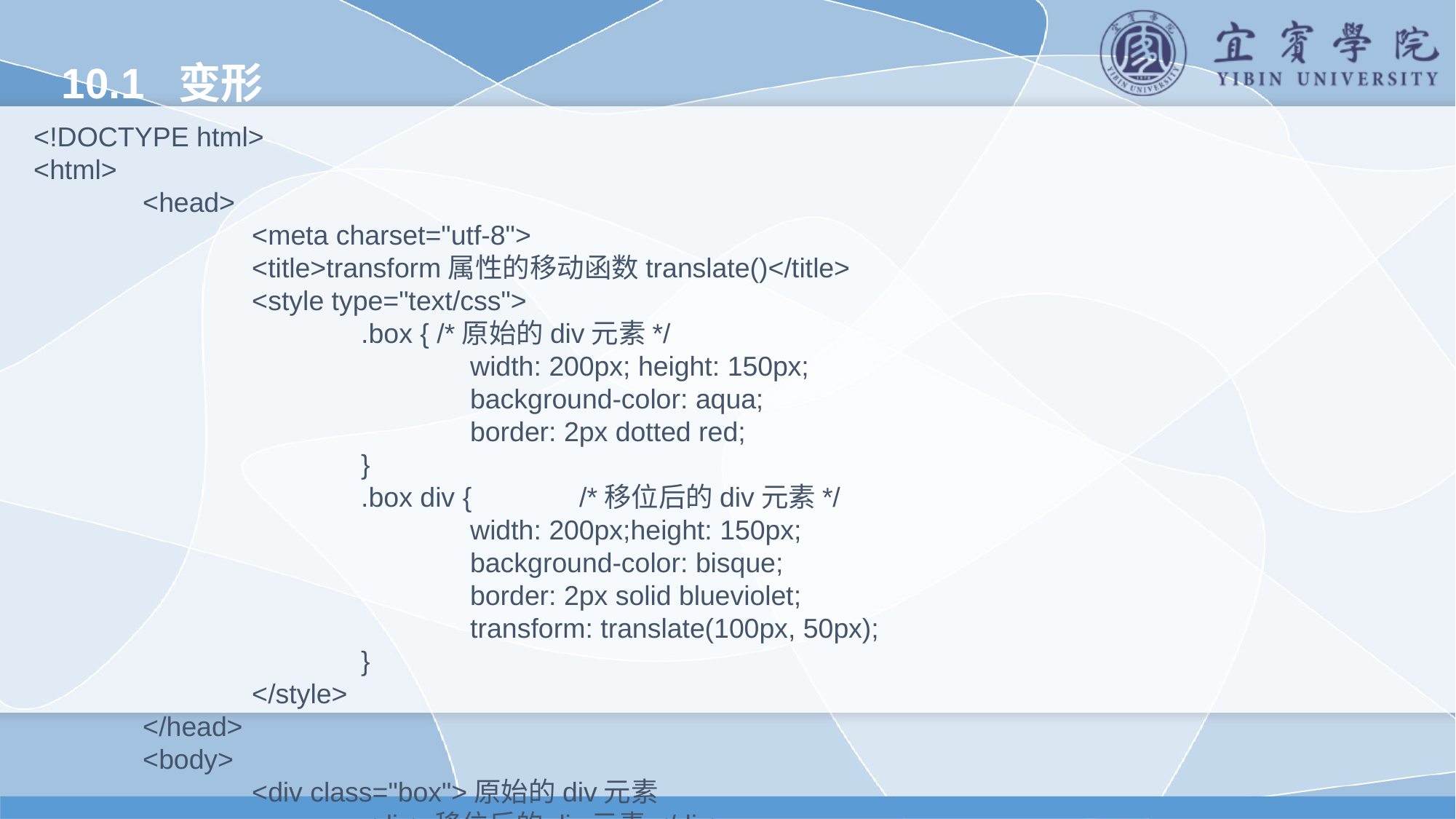

10.1  变形
<!DOCTYPE html>
<html>
	<head>
		<meta charset="utf-8">
		<title>transform属性的移动函数translate()</title>
		<style type="text/css">
			.box { /*原始的div元素*/
				width: 200px; height: 150px;
				background-color: aqua;
				border: 2px dotted red;
			}
			.box div { 	/*移位后的div元素*/
				width: 200px;height: 150px;
				background-color: bisque;
				border: 2px solid blueviolet;
				transform: translate(100px, 50px);
			}
		</style>
	</head>
	<body>
		<div class="box">原始的div元素
			<div>移位后的div元素</div>
		</div>
	</body>
</html>